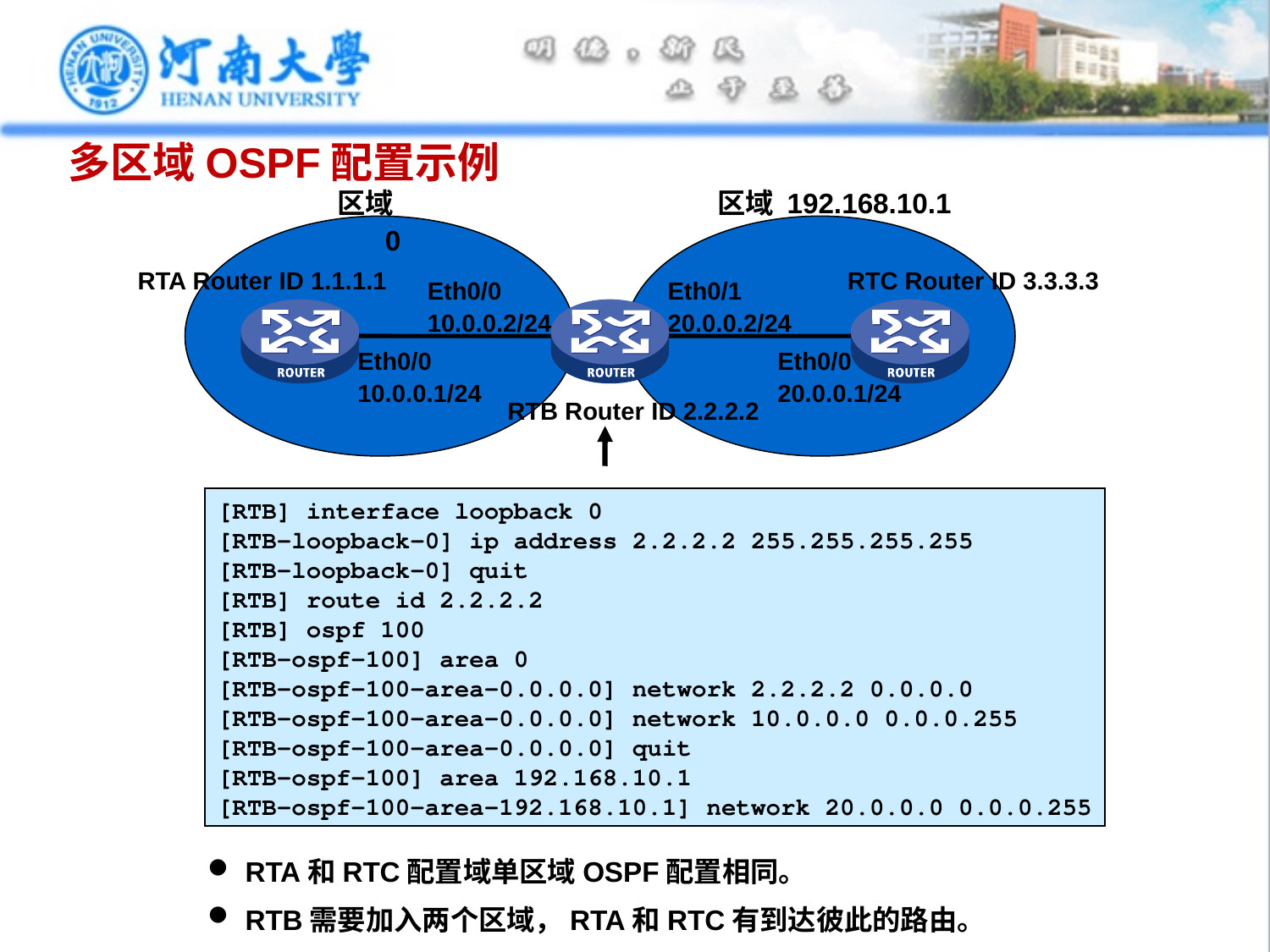

# 多区域OSPF配置示例
区域 0
区域 192.168.10.1

RTA Router ID 1.1.1.1
RTC Router ID 3.3.3.3
Eth0/0
10.0.0.2/24
Eth0/1
20.0.0.2/24

Eth0/0
10.0.0.1/24

Eth0/0
20.0.0.1/24
RTB Router ID 2.2.2.2

[RTB] interface loopback 0
[RTB-loopback-0] ip address 2.2.2.2 255.255.255.255
[RTB-loopback-0] quit
[RTB] route id 2.2.2.2
[RTB] ospf 100
[RTB-ospf-100] area 0
[RTB-ospf-100-area-0.0.0.0] network 2.2.2.2 0.0.0.0
[RTB-ospf-100-area-0.0.0.0] network 10.0.0.0 0.0.0.255
[RTB-ospf-100-area-0.0.0.0] quit
[RTB-ospf-100] area 192.168.10.1
[RTB-ospf-100-area-192.168.10.1] network 20.0.0.0 0.0.0.255
 RTA和RTC配置域单区域OSPF配置相同。
 RTB需要加入两个区域，RTA和RTC有到达彼此的路由。